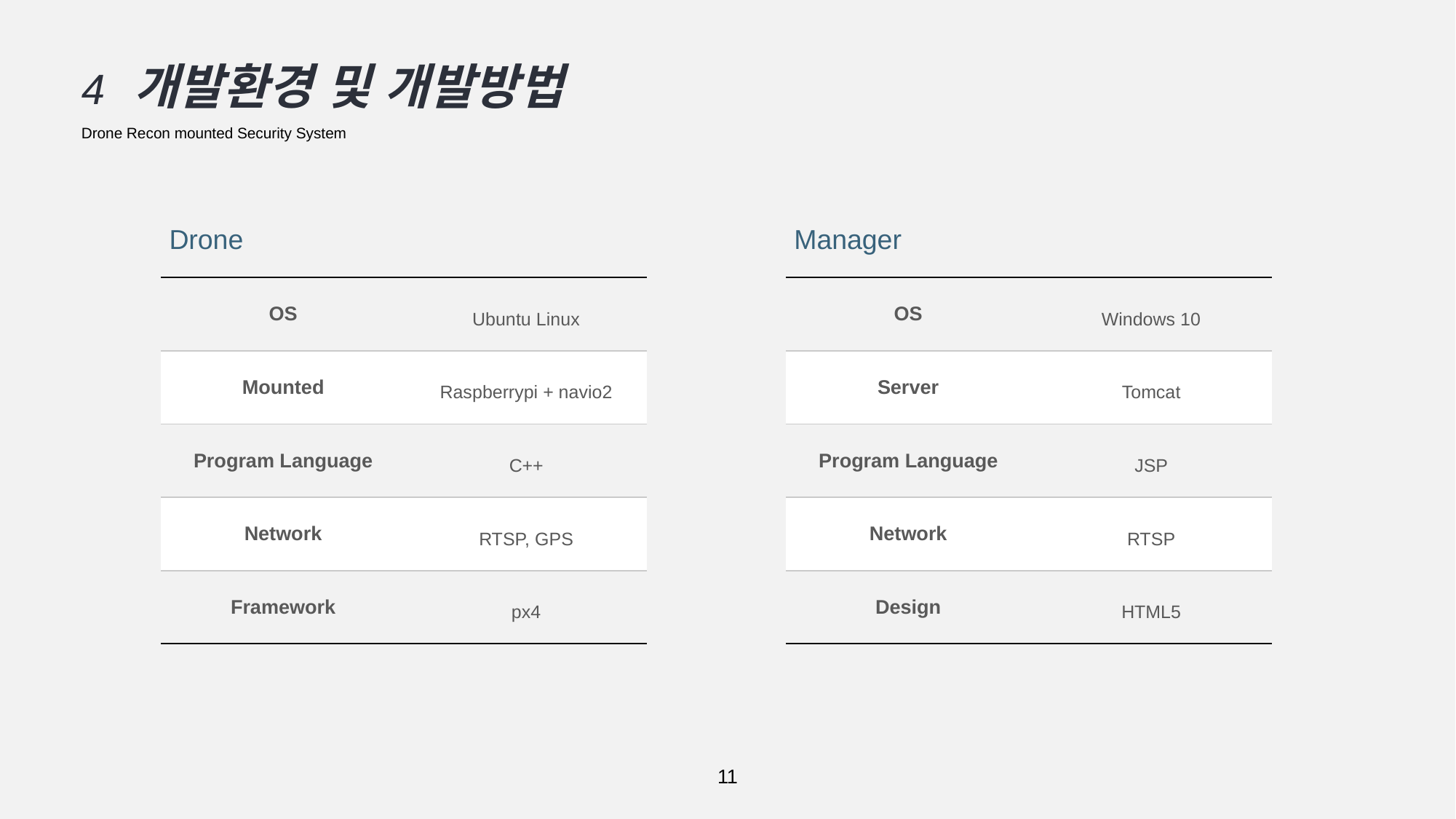

4  개발환경 및 개발방법
Drone Recon mounted Security System
Drone
Manager
| OS | Ubuntu Linux |
| --- | --- |
| Mounted | Raspberrypi + navio2 |
| Program Language | C++ |
| Network | RTSP, GPS |
| Framework | px4 |
| OS | Windows 10 |
| --- | --- |
| Server | Tomcat |
| Program Language | JSP |
| Network | RTSP |
| Design | HTML5 |
11